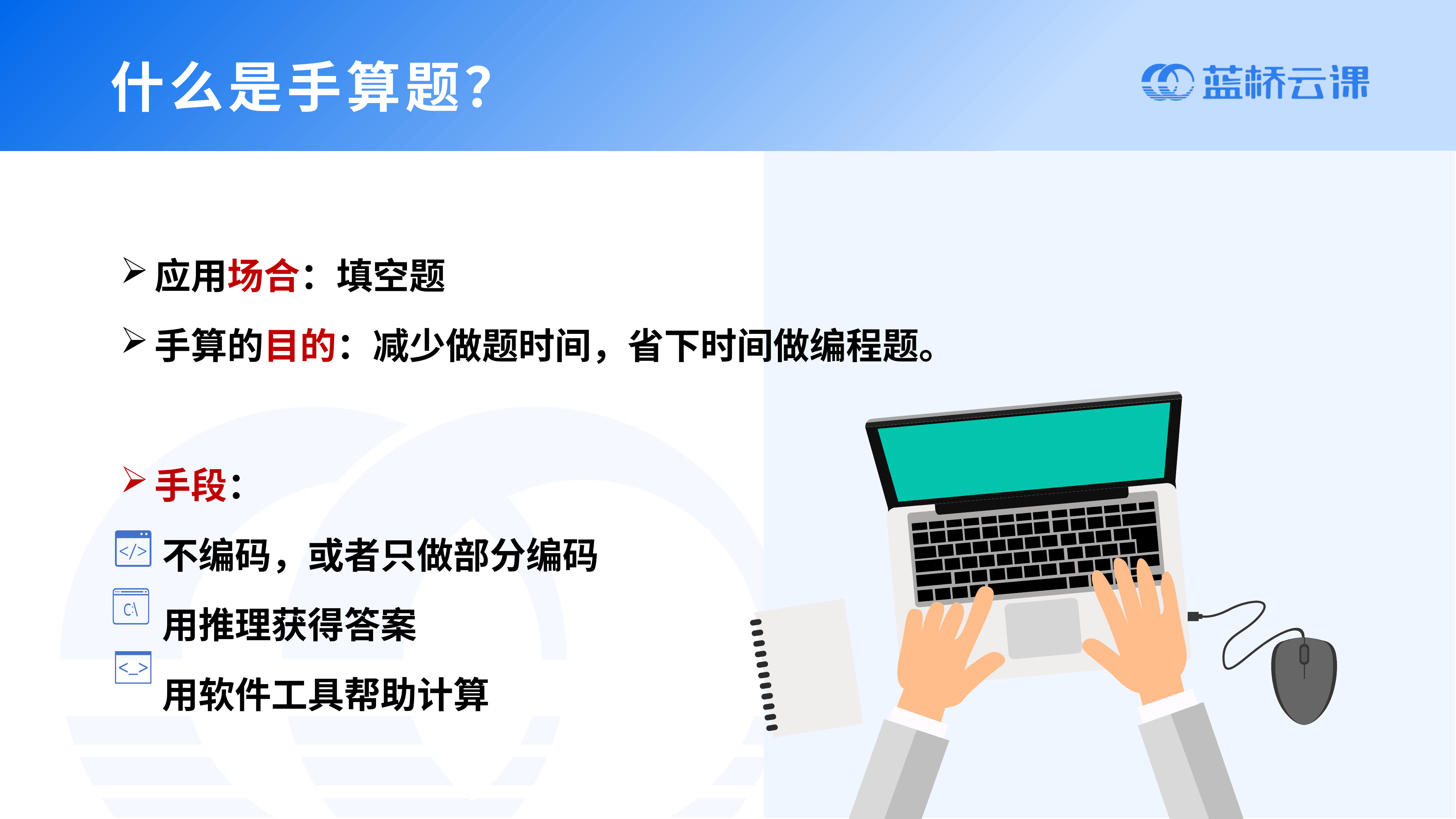

什么是手算题？
应用场合：填空题
手算的目的：减少做题时间，省下时间做编程题。

手段：
    不编码，或者只做部分编码
    用推理获得答案
    用软件工具帮助计算